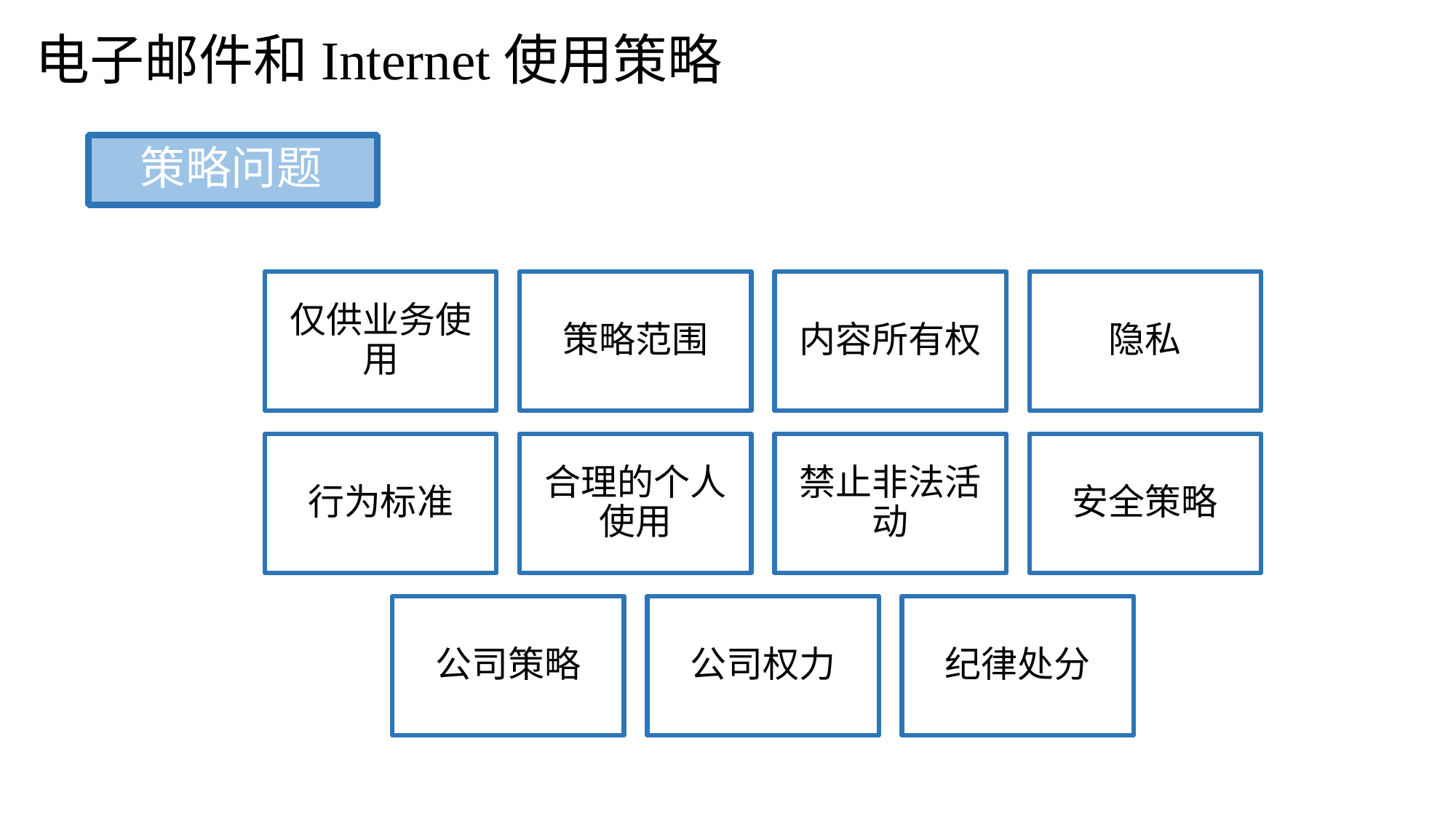

电子邮件和Internet使用策略

策略问题
仅供业务使用
策略范围
内容所有权
隐私
行为标准
合理的个人使用
禁止非法活动
安全策略
公司策略
公司权力
纪律处分